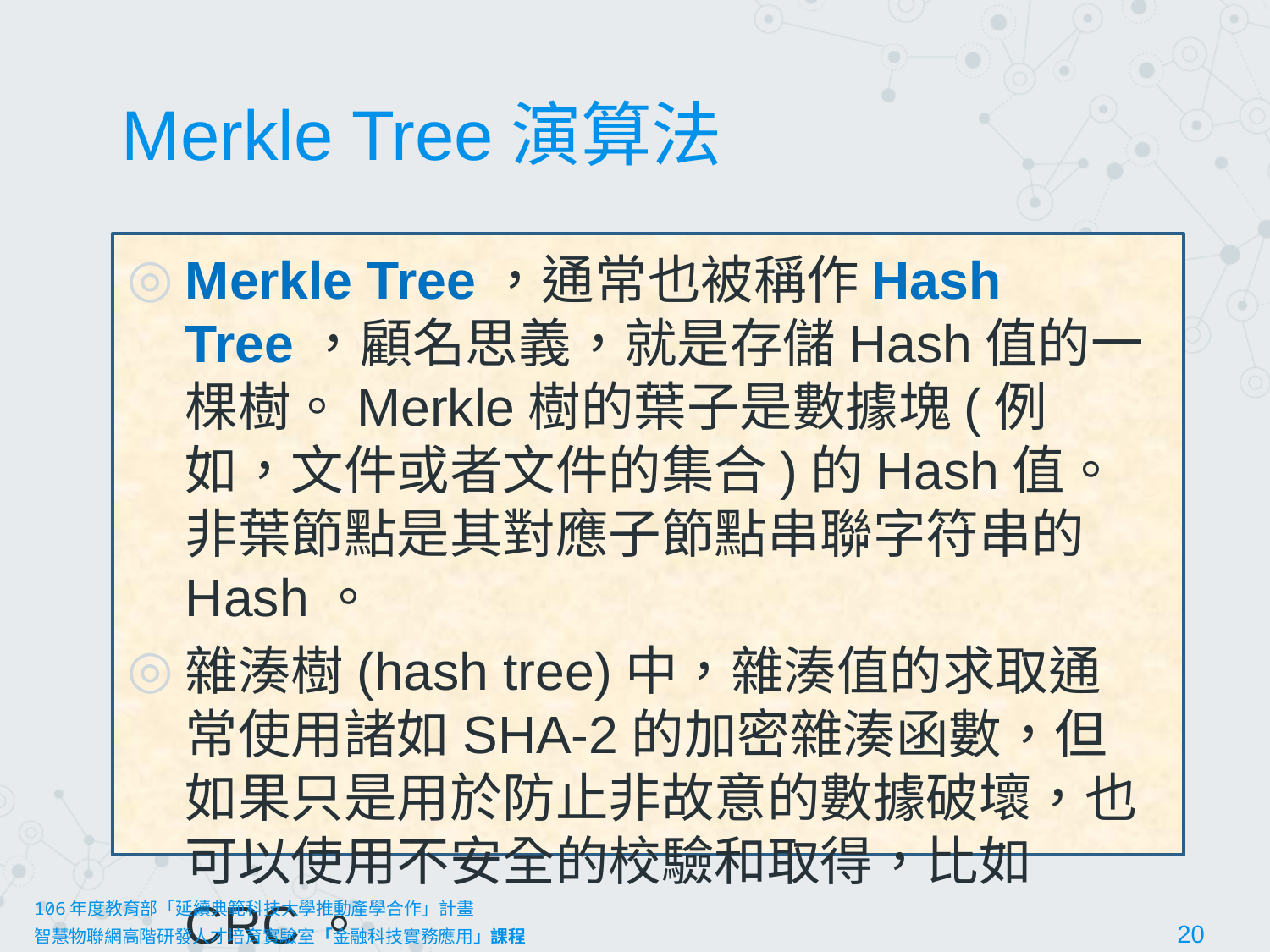

# Merkle Tree演算法

Merkle Tree，通常也被稱作Hash Tree，顧名思義，就是存儲Hash值的一棵樹。Merkle樹的葉子是數據塊(例如，文件或者文件的集合)的Hash值。非葉節點是其對應子節點串聯字符串的Hash。
雜湊樹(hash tree)中，雜湊值的求取通常使用諸如SHA-2的加密雜湊函數，但如果只是用於防止非故意的數據破壞，也可以使用不安全的校驗和取得，比如CRC。

106年度教育部「延續典範科技大學推動產學合作」計畫
智慧物聯網高階研發人才培育實驗室「金融科技實務應用」課程						20